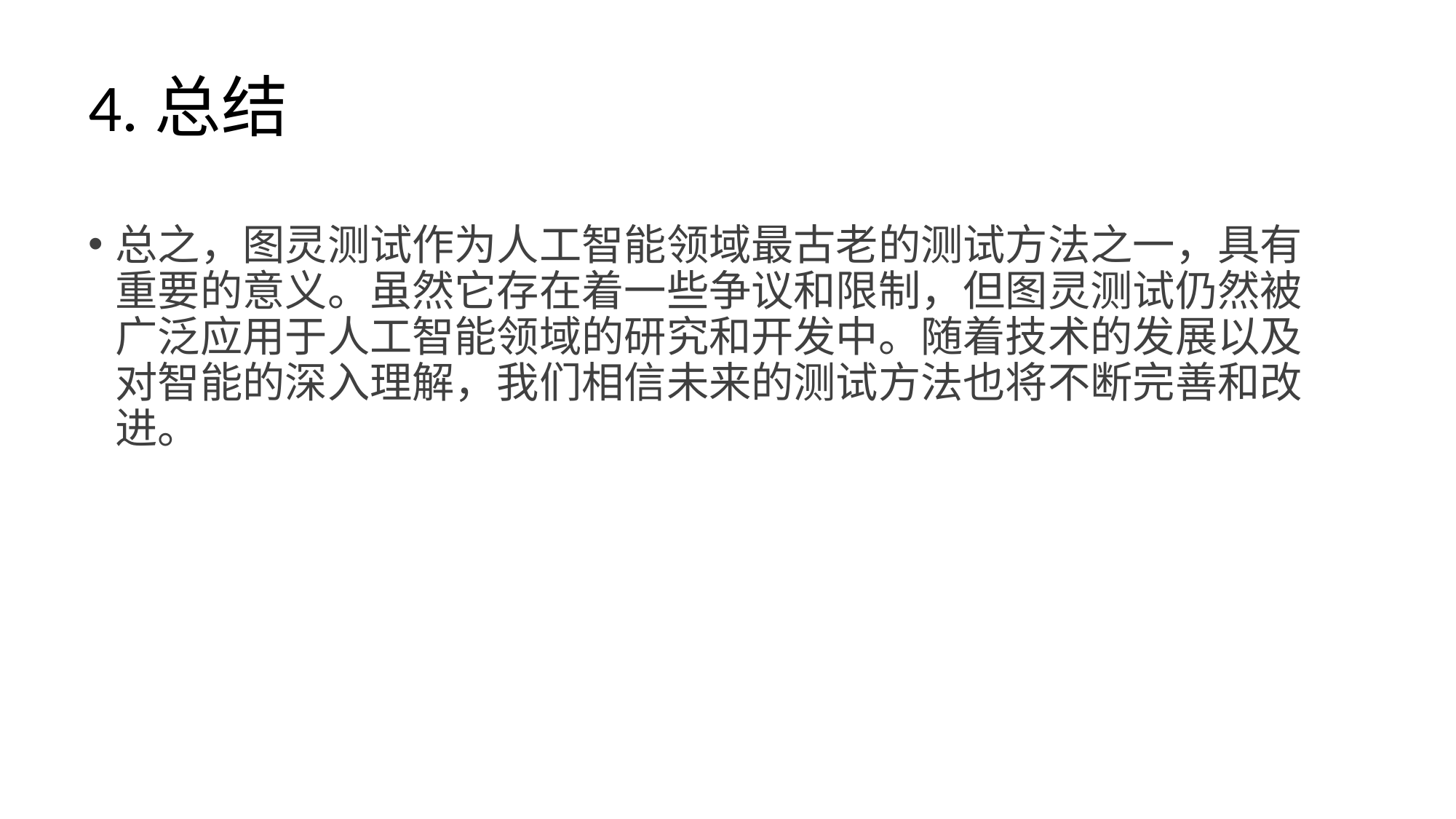

# 4.总结
总之，图灵测试作为人工智能领域最古老的测试方法之一，具有重要的意义。虽然它存在着一些争议和限制，但图灵测试仍然被广泛应用于人工智能领域的研究和开发中。随着技术的发展以及对智能的深入理解，我们相信未来的测试方法也将不断完善和改进。